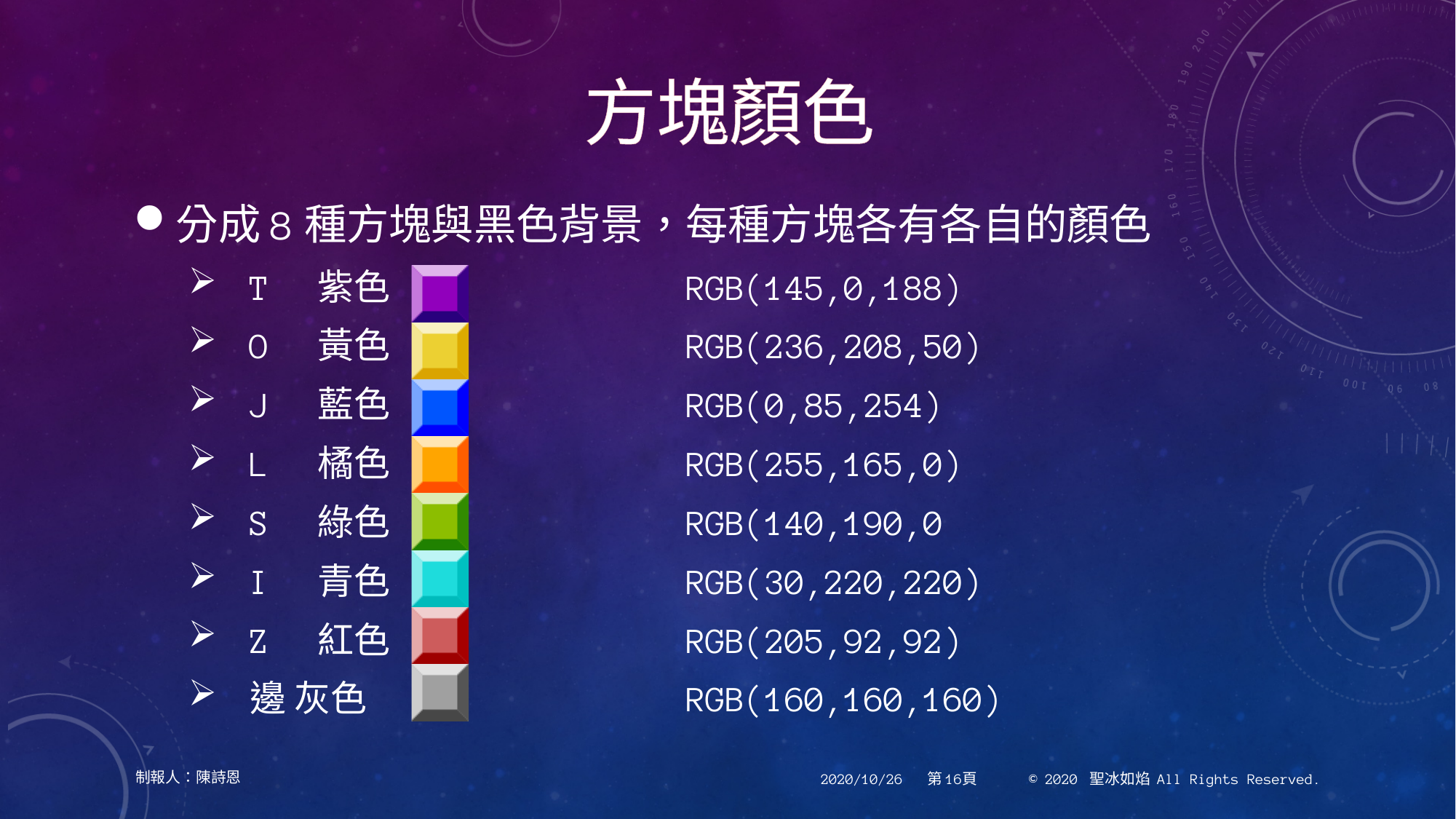

# 方塊顏色
分成8種方塊與黑色背景，每種方塊各有各自的顏色
T  紫色			RGB(145,0,188)
O  黃色			RGB(236,208,50)
J  藍色			RGB(0,85,254)
L  橘色			RGB(255,165,0)
S  綠色			RGB(140,190,0
I  青色			RGB(30,220,220)
Z  紅色			RGB(205,92,92)
邊 灰色			RGB(160,160,160)
|  |
| --- |
|  |
|  |
|  |
|  |
|  |
|  |
|  |
第16頁
制報人：陳詩恩
2020/10/26